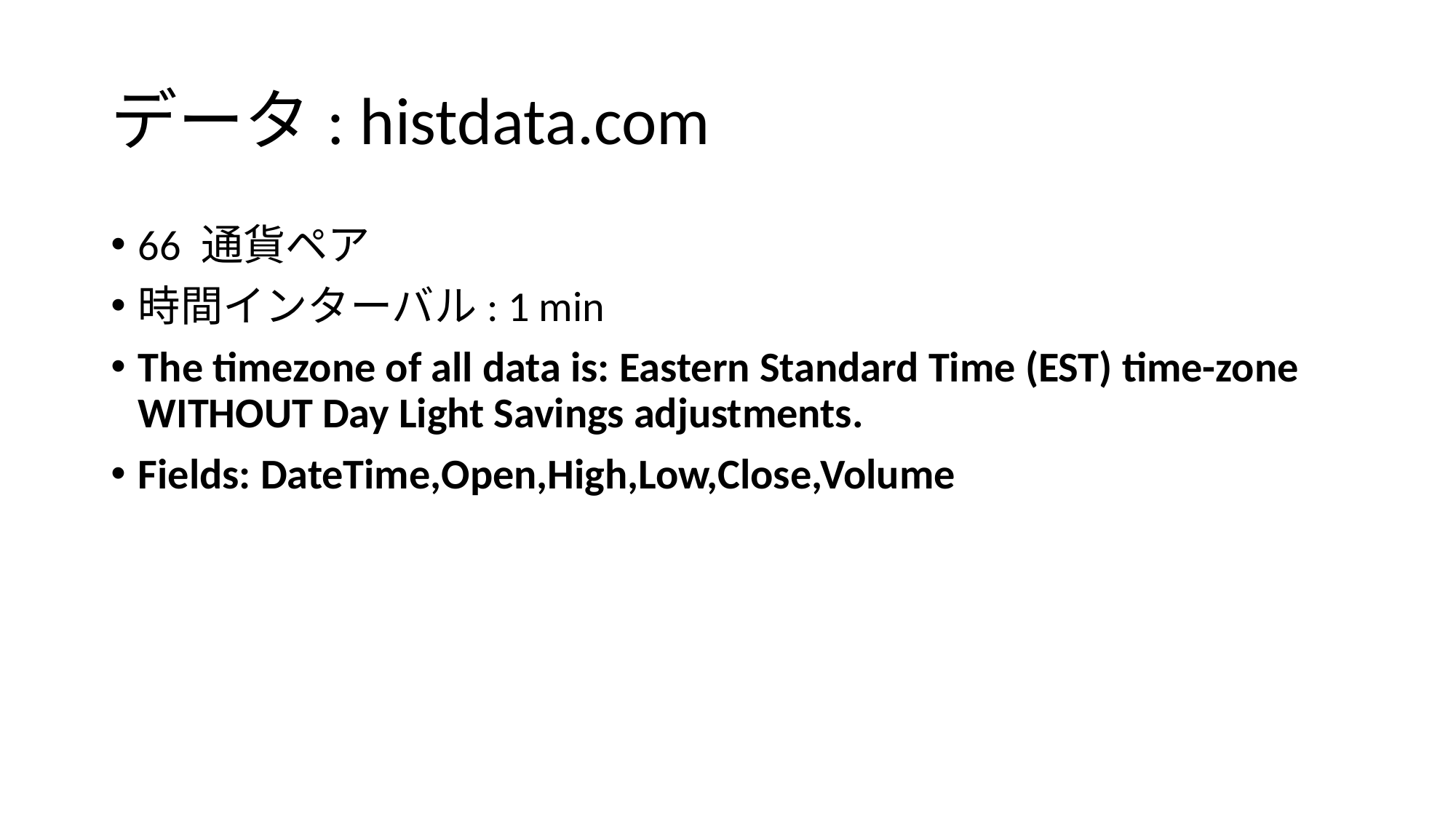

# データ: histdata.com
66 通貨ペア
時間インターバル: 1 min
The timezone of all data is: Eastern Standard Time (EST) time-zone WITHOUT Day Light Savings adjustments.
Fields: DateTime,Open,High,Low,Close,Volume